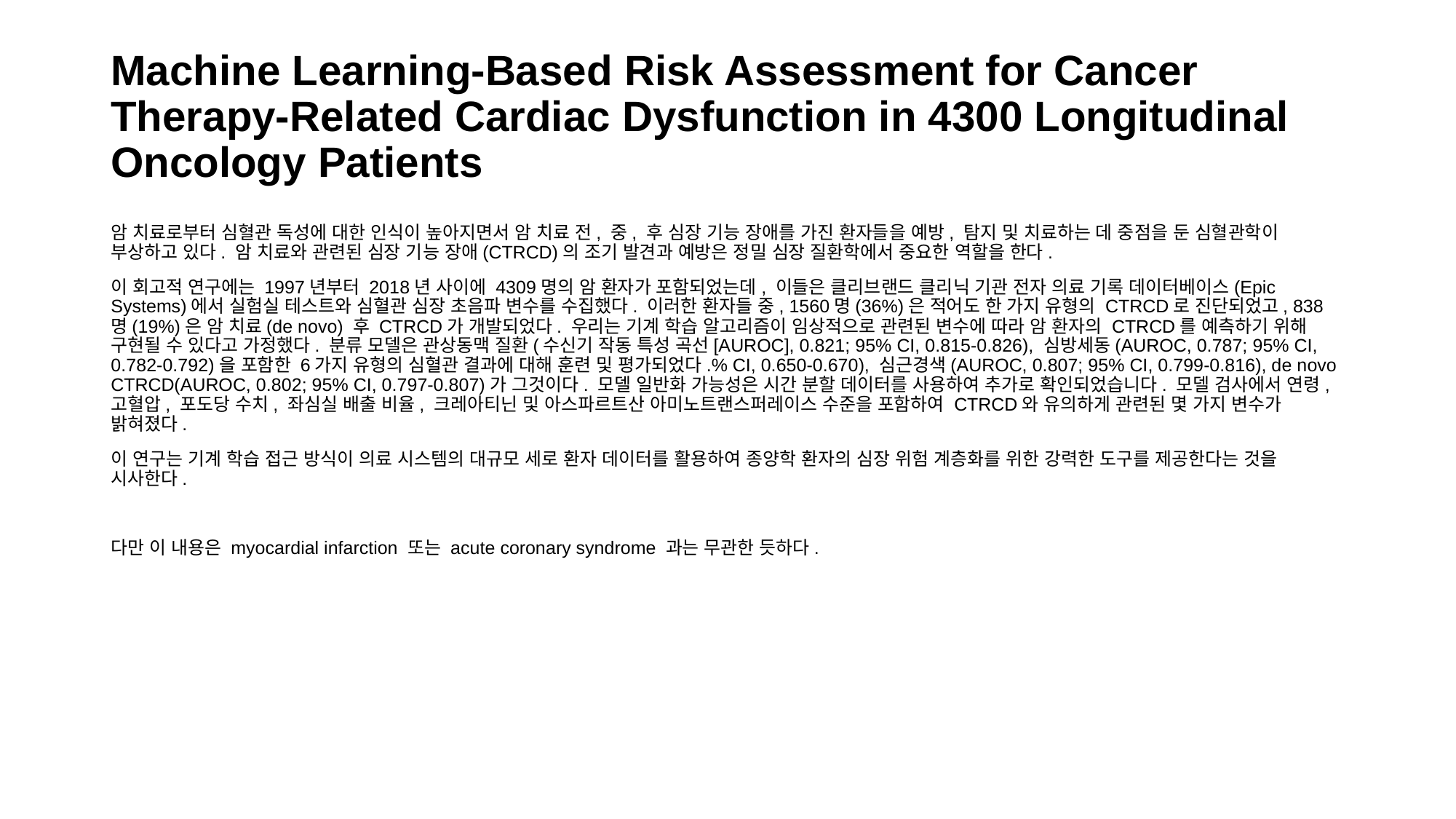

# Machine Learning-Based Risk Assessment for Cancer Therapy-Related Cardiac Dysfunction in 4300 Longitudinal Oncology Patients
암 치료로부터 심혈관 독성에 대한 인식이 높아지면서 암 치료 전, 중, 후 심장 기능 장애를 가진 환자들을 예방, 탐지 및 치료하는 데 중점을 둔 심혈관학이 부상하고 있다. 암 치료와 관련된 심장 기능 장애(CTRCD)의 조기 발견과 예방은 정밀 심장 질환학에서 중요한 역할을 한다.
이 회고적 연구에는 1997년부터 2018년 사이에 4309명의 암 환자가 포함되었는데, 이들은 클리브랜드 클리닉 기관 전자 의료 기록 데이터베이스(Epic Systems)에서 실험실 테스트와 심혈관 심장 초음파 변수를 수집했다. 이러한 환자들 중, 1560명(36%)은 적어도 한 가지 유형의 CTRCD로 진단되었고, 838명(19%)은 암 치료(de novo) 후 CTRCD가 개발되었다. 우리는 기계 학습 알고리즘이 임상적으로 관련된 변수에 따라 암 환자의 CTRCD를 예측하기 위해 구현될 수 있다고 가정했다. 분류 모델은 관상동맥 질환(수신기 작동 특성 곡선[AUROC], 0.821; 95% CI, 0.815-0.826), 심방세동(AUROC, 0.787; 95% CI, 0.782-0.792)을 포함한 6가지 유형의 심혈관 결과에 대해 훈련 및 평가되었다.% CI, 0.650-0.670), 심근경색(AUROC, 0.807; 95% CI, 0.799-0.816), de novo CTRCD(AUROC, 0.802; 95% CI, 0.797-0.807)가 그것이다. 모델 일반화 가능성은 시간 분할 데이터를 사용하여 추가로 확인되었습니다. 모델 검사에서 연령, 고혈압, 포도당 수치, 좌심실 배출 비율, 크레아티닌 및 아스파르트산 아미노트랜스퍼레이스 수준을 포함하여 CTRCD와 유의하게 관련된 몇 가지 변수가 밝혀졌다.
이 연구는 기계 학습 접근 방식이 의료 시스템의 대규모 세로 환자 데이터를 활용하여 종양학 환자의 심장 위험 계층화를 위한 강력한 도구를 제공한다는 것을 시사한다.

다만 이 내용은 myocardial infarction 또는 acute coronary syndrome 과는 무관한 듯하다.